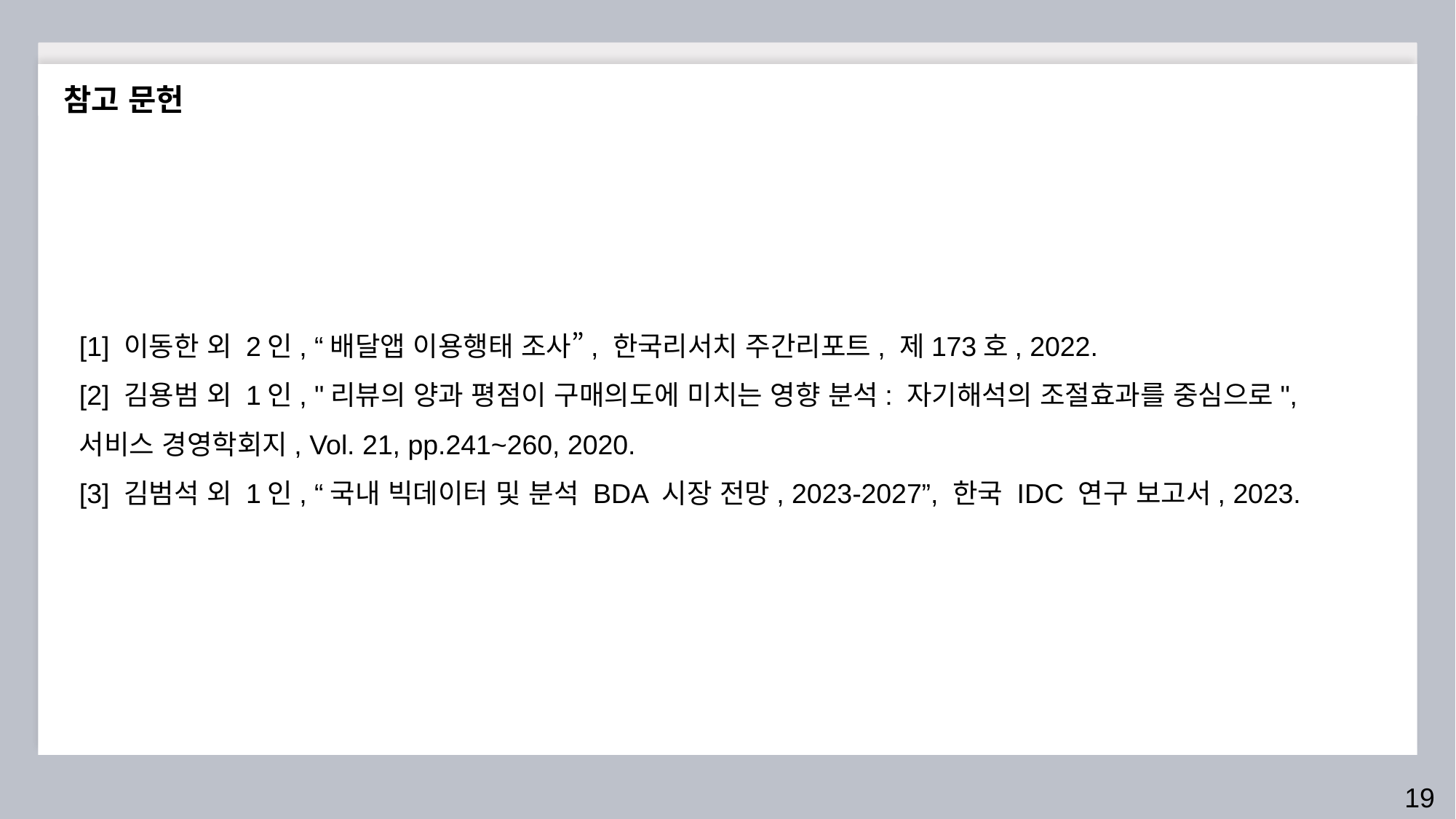

참고 문헌
[1] 이동한 외 2인, “배달앱 이용행태 조사”, 한국리서치 주간리포트, 제173호, 2022.
[2] 김용범 외 1인, "리뷰의 양과 평점이 구매의도에 미치는 영향 분석: 자기해석의 조절효과를 중심으로", 서비스 경영학회지, Vol. 21, pp.241~260, 2020.
[3] 김범석 외 1인, “국내 빅데이터 및 분석 BDA 시장 전망, 2023-2027”, 한국 IDC 연구 보고서, 2023.
19